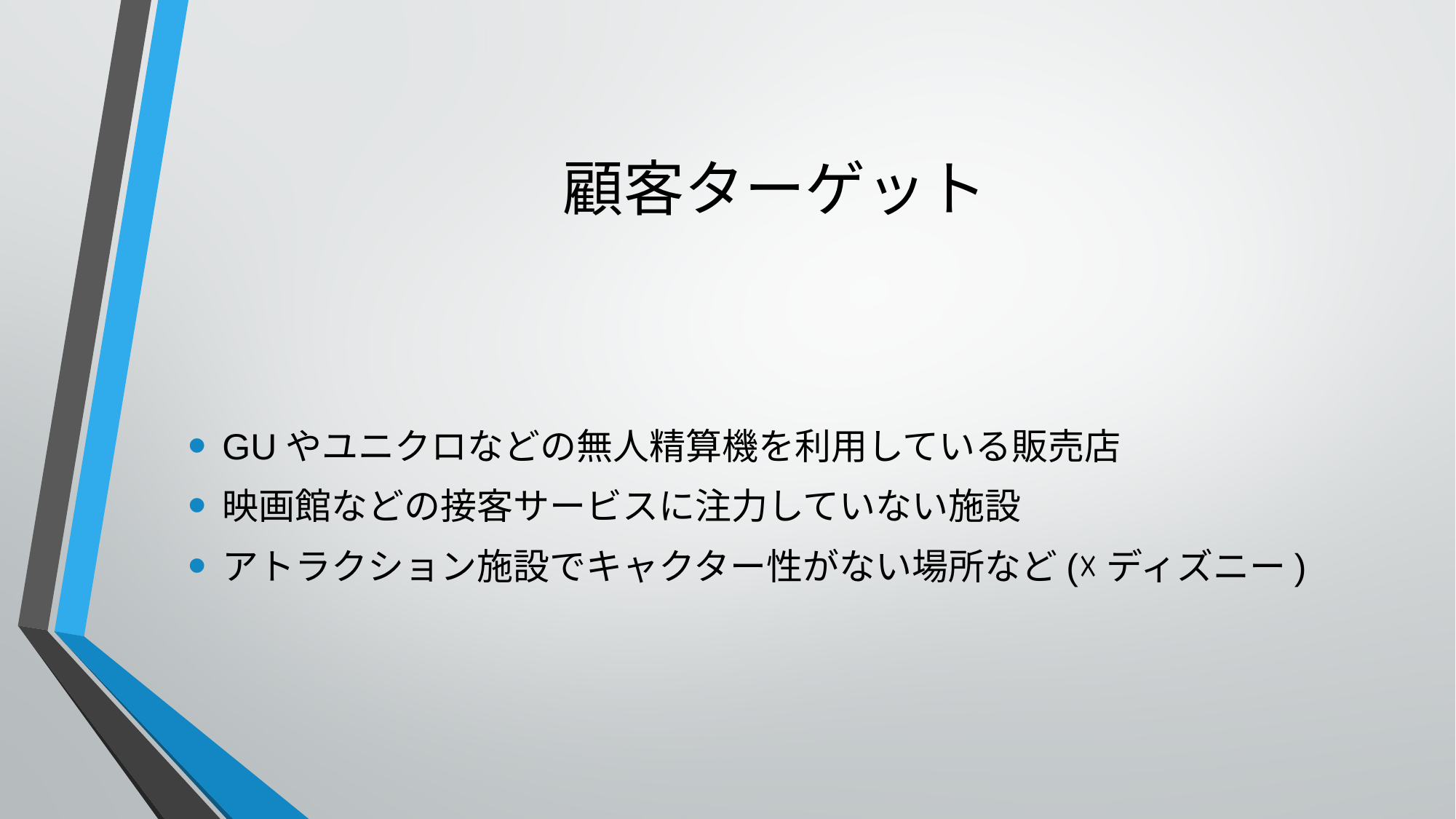

# 顧客ターゲット
GUやユニクロなどの無人精算機を利用している販売店
映画館などの接客サービスに注力していない施設
アトラクション施設でキャクター性がない場所など(☓ディズニー)